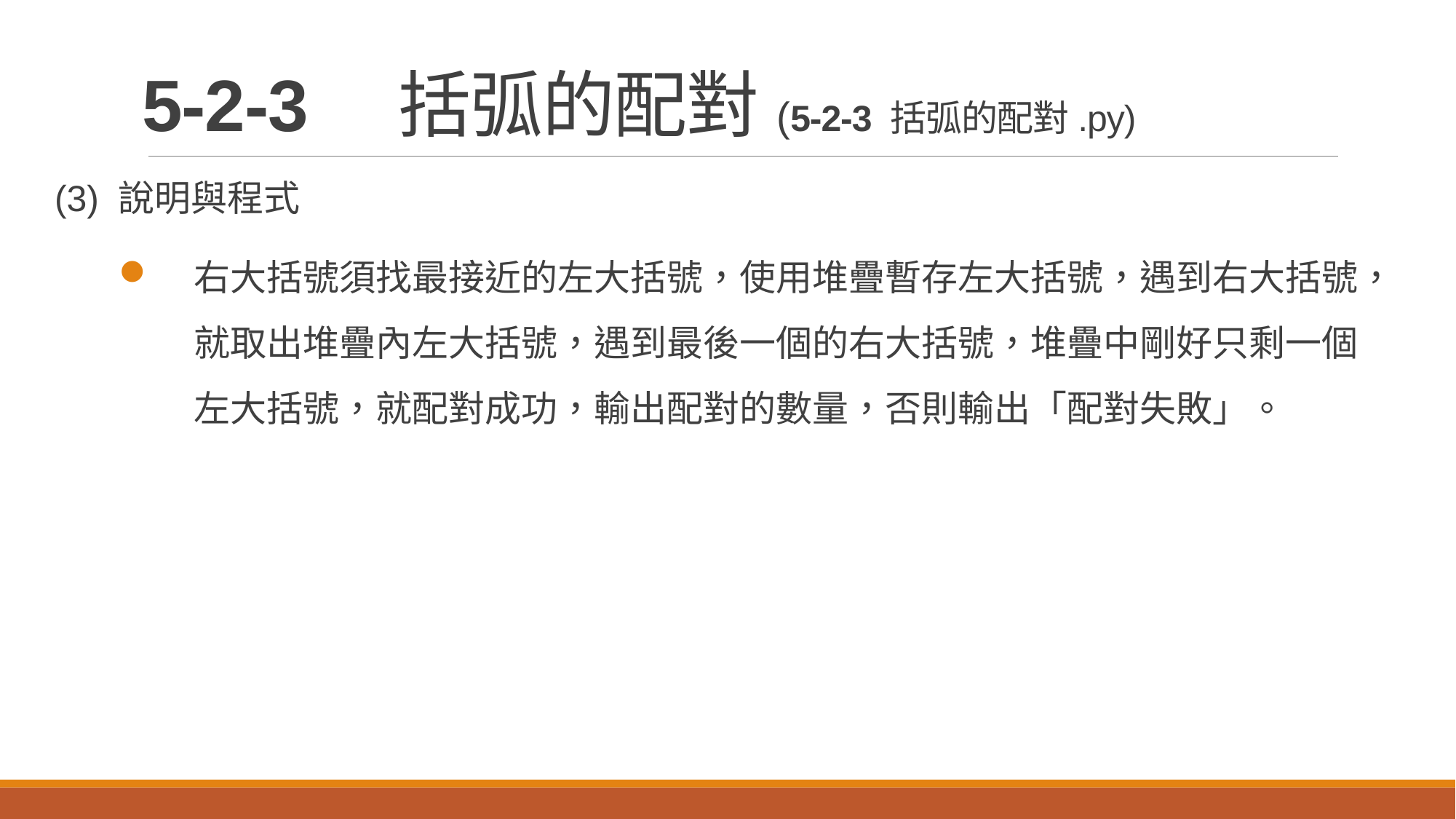

# 5-2-3　括弧的配對(5-2-3 括弧的配對.py)
(3) 說明與程式
右大括號須找最接近的左大括號，使用堆疊暫存左大括號，遇到右大括號，就取出堆疊內左大括號，遇到最後一個的右大括號，堆疊中剛好只剩一個左大括號，就配對成功，輸出配對的數量，否則輸出「配對失敗」。